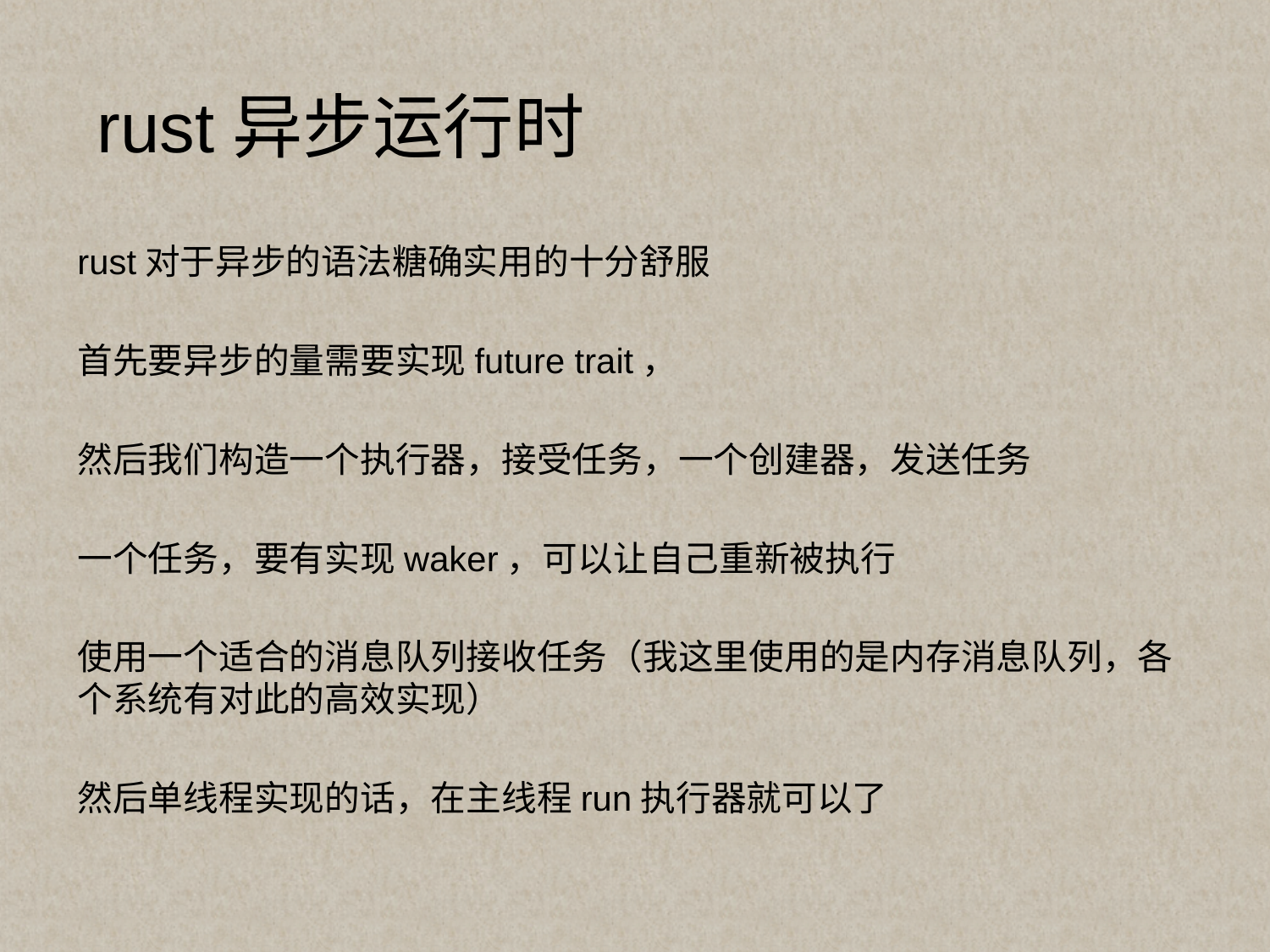

rust异步运行时

rust对于异步的语法糖确实用的十分舒服

首先要异步的量需要实现future trait，

然后我们构造一个执行器，接受任务，一个创建器，发送任务

一个任务，要有实现waker，可以让自己重新被执行

使用一个适合的消息队列接收任务（我这里使用的是内存消息队列，各个系统有对此的高效实现）

然后单线程实现的话，在主线程run执行器就可以了